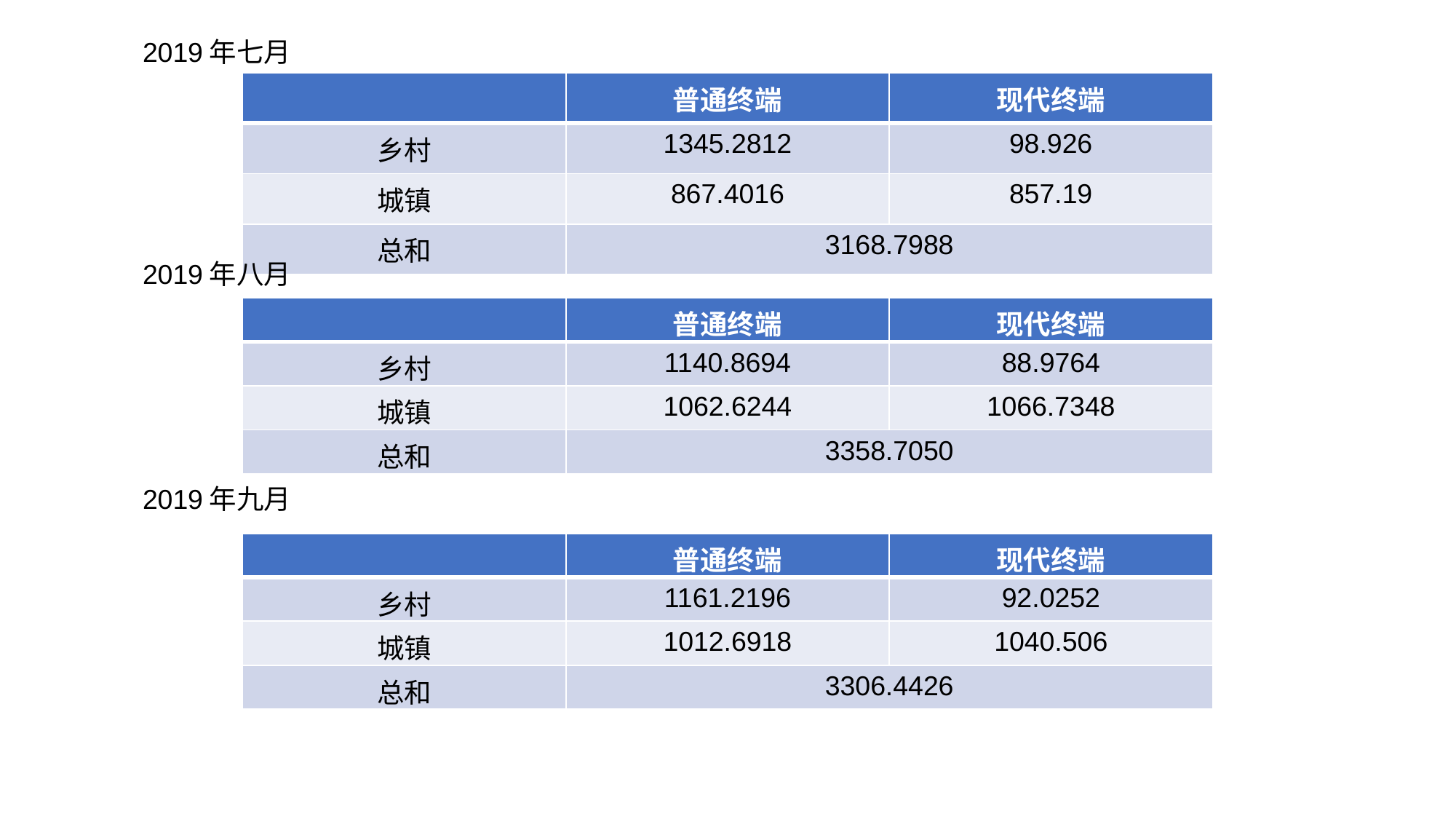

2019年七月
|  | 普通终端 | 现代终端 |
| --- | --- | --- |
| 乡村 | 1345.2812 | 98.926 |
| 城镇 | 867.4016 | 857.19 |
| 总和 | 3168.7988 |  |
2019年八月
|  | 普通终端 | 现代终端 |
| --- | --- | --- |
| 乡村 | 1140.8694 | 88.9764 |
| 城镇 | 1062.6244 | 1066.7348 |
| 总和 | 3358.7050 |  |
2019年九月
|  | 普通终端 | 现代终端 |
| --- | --- | --- |
| 乡村 | 1161.2196 | 92.0252 |
| 城镇 | 1012.6918 | 1040.506 |
| 总和 | 3306.4426 |  |